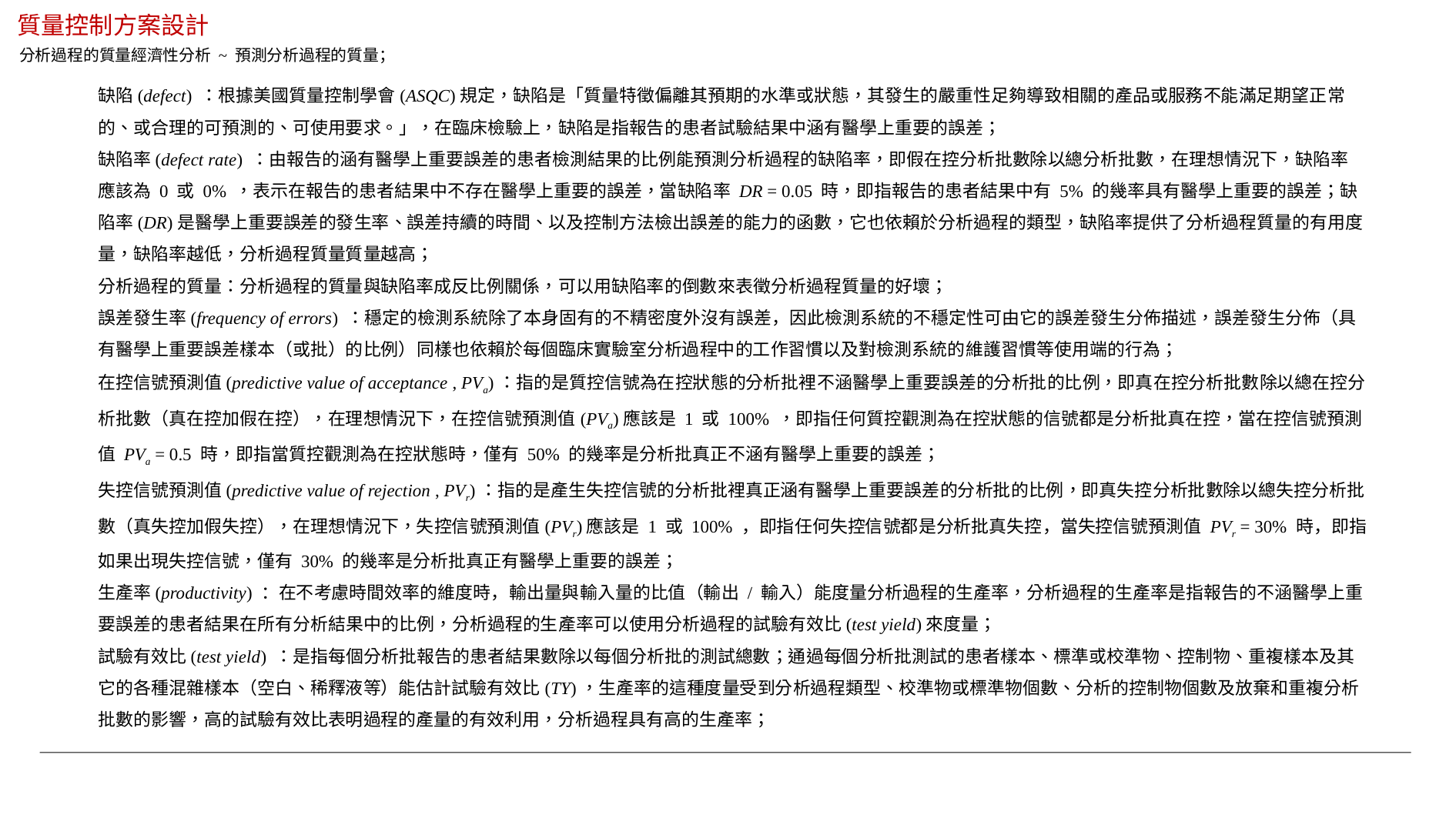

質量控制方案設計
分析過程的質量經濟性分析 ~ 預測分析過程的質量；
缺陷(defect) ：根據美國質量控制學會(ASQC)規定，缺陷是「質量特徵偏離其預期的水準或狀態，其發生的嚴重性足夠導致相關的產品或服務不能滿足期望正常的、或合理的可預測的、可使用要求。」，在臨床檢驗上，缺陷是指報告的患者試驗結果中涵有醫學上重要的誤差；
缺陷率(defect rate) ：由報告的涵有醫學上重要誤差的患者檢測結果的比例能預測分析過程的缺陷率，即假在控分析批數除以總分析批數，在理想情況下，缺陷率應該為 0 或 0% ，表示在報告的患者結果中不存在醫學上重要的誤差，當缺陷率 DR = 0.05 時，即指報告的患者結果中有 5% 的幾率具有醫學上重要的誤差；缺陷率(DR)是醫學上重要誤差的發生率、誤差持續的時間、以及控制方法檢出誤差的能力的函數，它也依賴於分析過程的類型，缺陷率提供了分析過程質量的有用度量，缺陷率越低，分析過程質量質量越高；
分析過程的質量：分析過程的質量與缺陷率成反比例關係，可以用缺陷率的倒數來表徵分析過程質量的好壞；
誤差發生率(frequency of errors) ：穩定的檢測系統除了本身固有的不精密度外沒有誤差，因此檢測系統的不穩定性可由它的誤差發生分佈描述，誤差發生分佈（具有醫學上重要誤差樣本（或批）的比例）同樣也依賴於每個臨床實驗室分析過程中的工作習慣以及對檢測系統的維護習慣等使用端的行為；
在控信號預測值(predictive value of acceptance , PVa)：指的是質控信號為在控狀態的分析批裡不涵醫學上重要誤差的分析批的比例，即真在控分析批數除以總在控分析批數（真在控加假在控），在理想情況下，在控信號預測值(PVa)應該是 1 或 100% ，即指任何質控觀測為在控狀態的信號都是分析批真在控，當在控信號預測值 PVa = 0.5 時，即指當質控觀測為在控狀態時，僅有 50% 的幾率是分析批真正不涵有醫學上重要的誤差；
失控信號預測值(predictive value of rejection , PVr)：指的是產生失控信號的分析批裡真正涵有醫學上重要誤差的分析批的比例，即真失控分析批數除以總失控分析批數（真失控加假失控），在理想情況下，失控信號預測值(PVr)應該是 1 或 100% ，即指任何失控信號都是分析批真失控，當失控信號預測值 PVr = 30% 時，即指如果出現失控信號，僅有 30% 的幾率是分析批真正有醫學上重要的誤差；
生產率(productivity) ：在不考慮時間效率的維度時，輸出量與輸入量的比值（輸出 / 輸入）能度量分析過程的生產率，分析過程的生產率是指報告的不涵醫學上重要誤差的患者結果在所有分析結果中的比例，分析過程的生產率可以使用分析過程的試驗有效比(test yield)來度量；
試驗有效比(test yield) ：是指每個分析批報告的患者結果數除以每個分析批的測試總數；通過每個分析批測試的患者樣本、標準或校準物、控制物、重複樣本及其它的各種混雜樣本（空白、稀釋液等）能估計試驗有效比(TY)，生產率的這種度量受到分析過程類型、校準物或標準物個數、分析的控制物個數及放棄和重複分析批數的影響，高的試驗有效比表明過程的產量的有效利用，分析過程具有高的生產率；